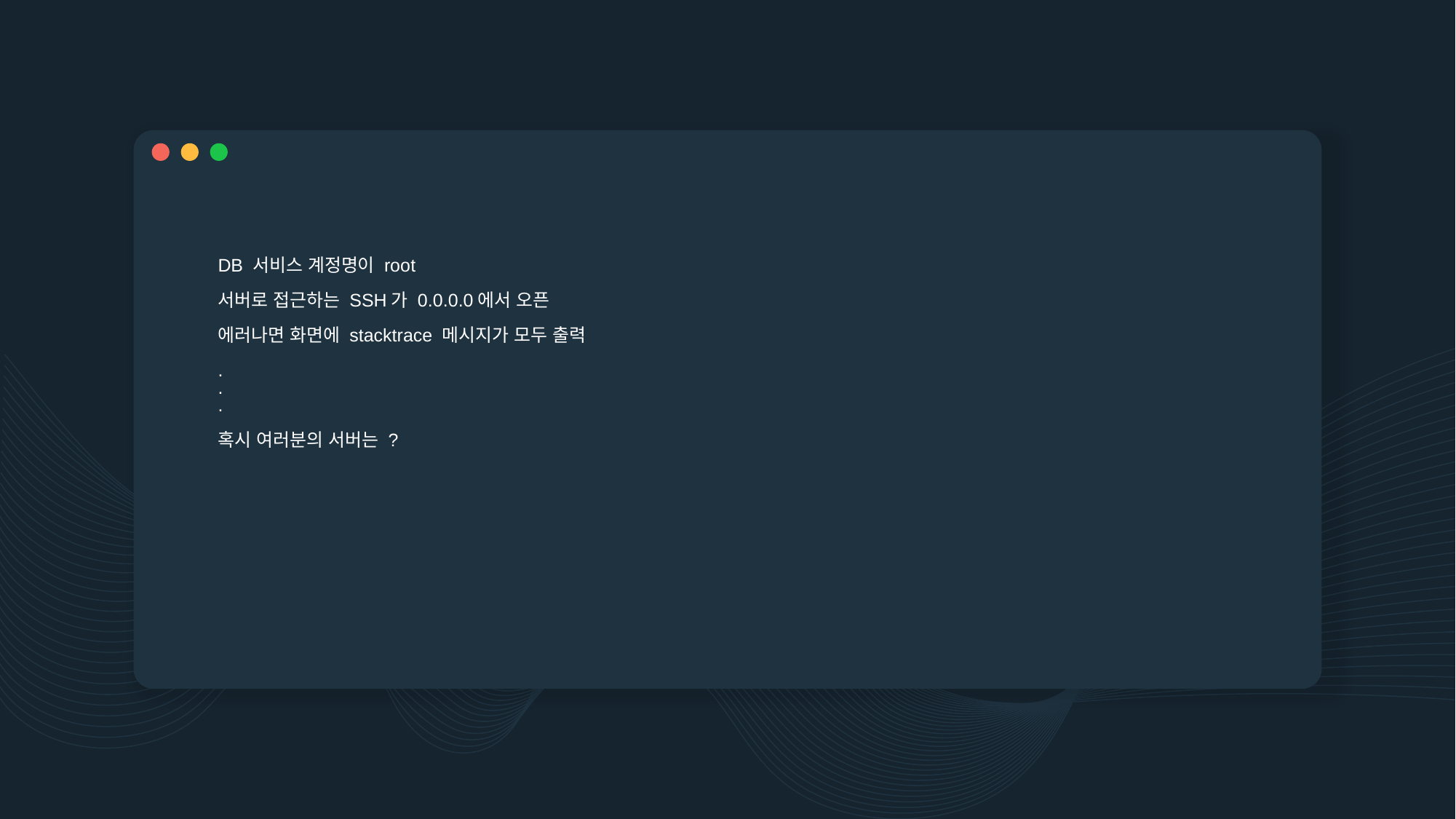

# DB 서비스 계정명이 root 서버로 접근하는 SSH가 0.0.0.0에서 오픈 에러나면 화면에 stacktrace 메시지가 모두 출력 . . . 혹시 여러분의 서버는 ?